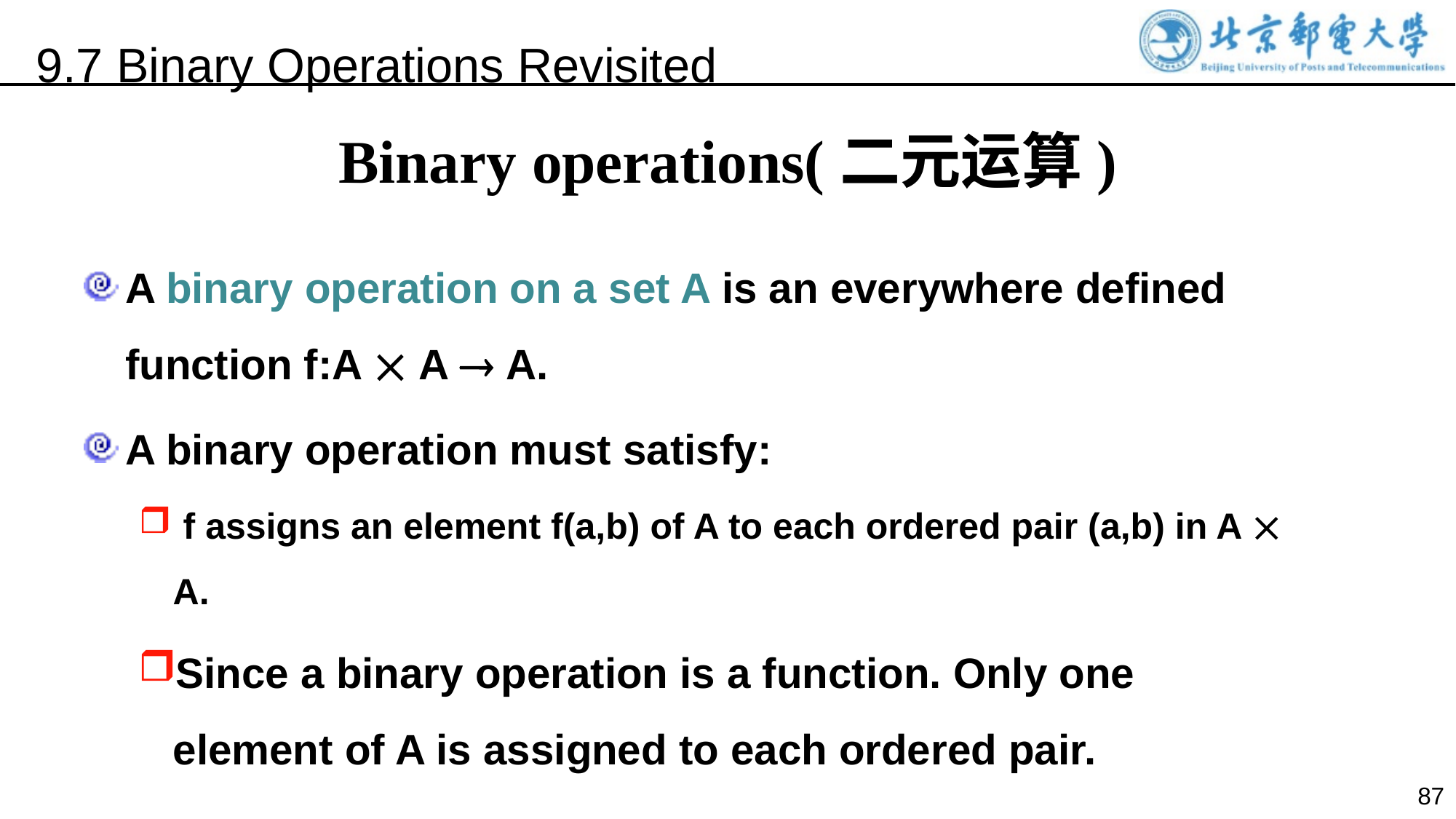

9.7 Binary Operations Revisited
Binary operations(二元运算)
A binary operation on a set A is an everywhere defined function f:A × A → A.
A binary operation must satisfy:
 f assigns an element f(a,b) of A to each ordered pair (a,b) in A × A.
Since a binary operation is a function. Only one element of A is assigned to each ordered pair.